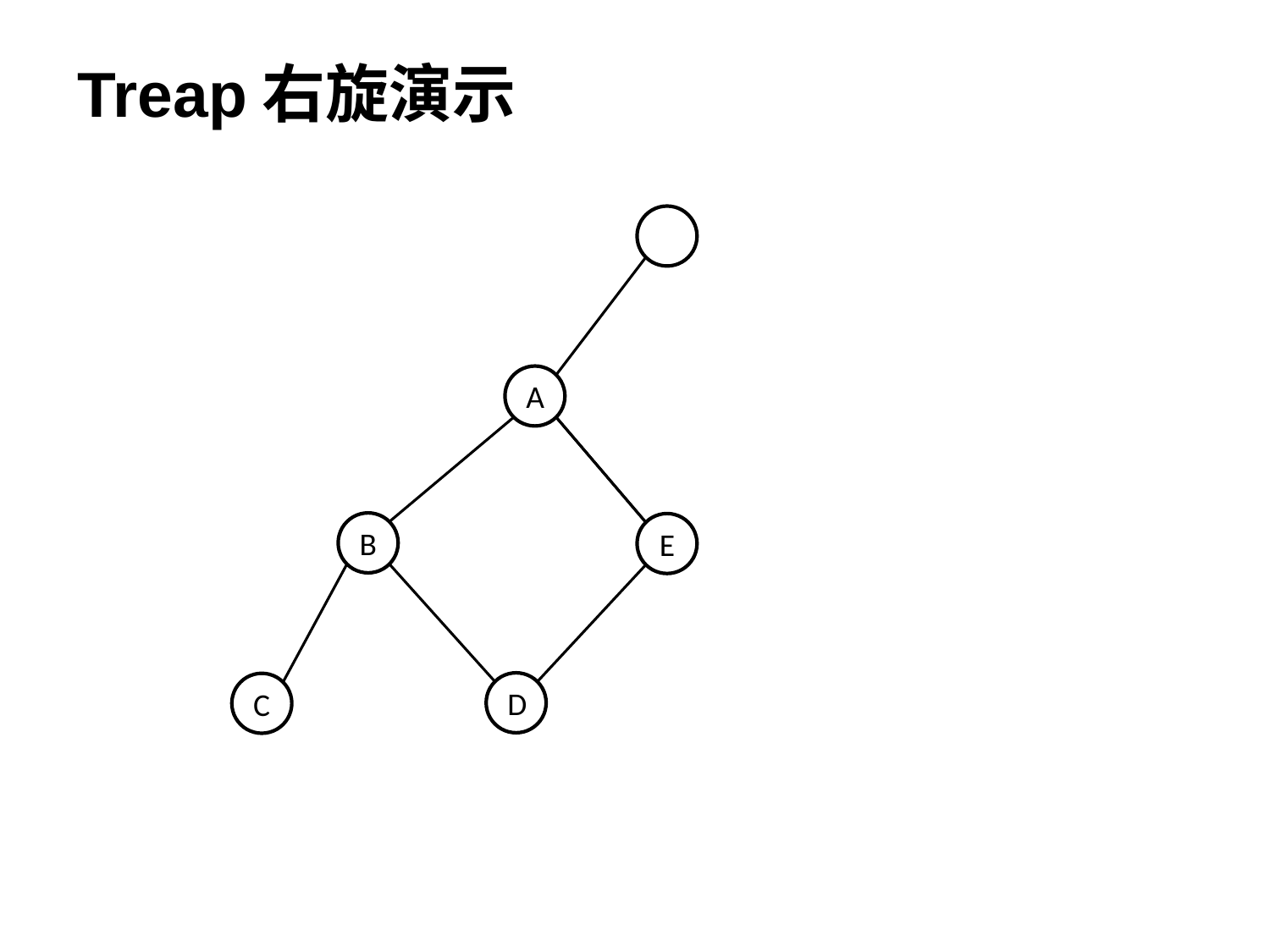

# Treap右旋演示

A
E
B
C
D